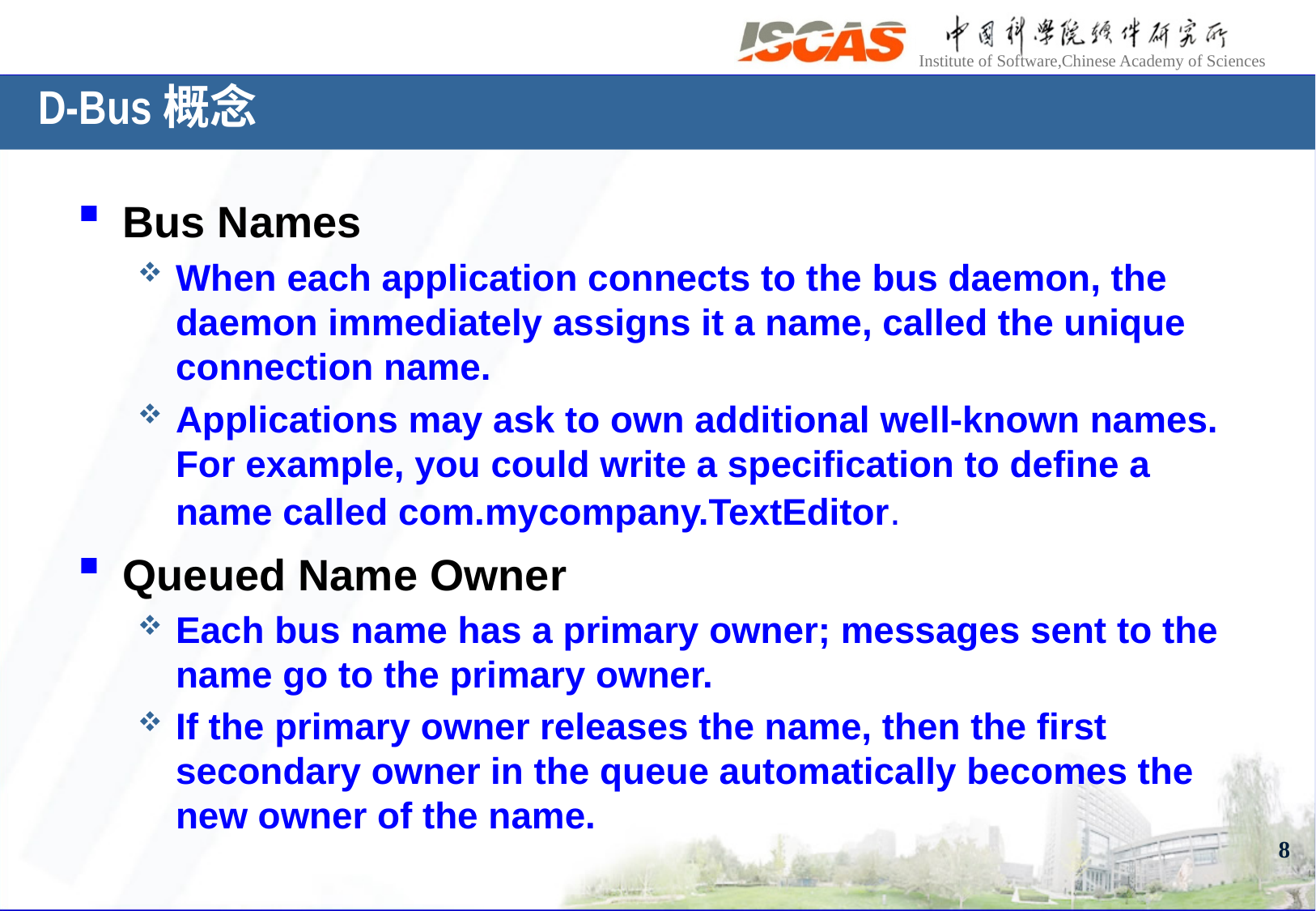

# D-Bus概念
Bus Names
When each application connects to the bus daemon, the daemon immediately assigns it a name, called the unique connection name.
Applications may ask to own additional well-known names. For example, you could write a specification to define a name called com.mycompany.TextEditor.
Queued Name Owner
Each bus name has a primary owner; messages sent to the name go to the primary owner.
If the primary owner releases the name, then the first secondary owner in the queue automatically becomes the new owner of the name.
8